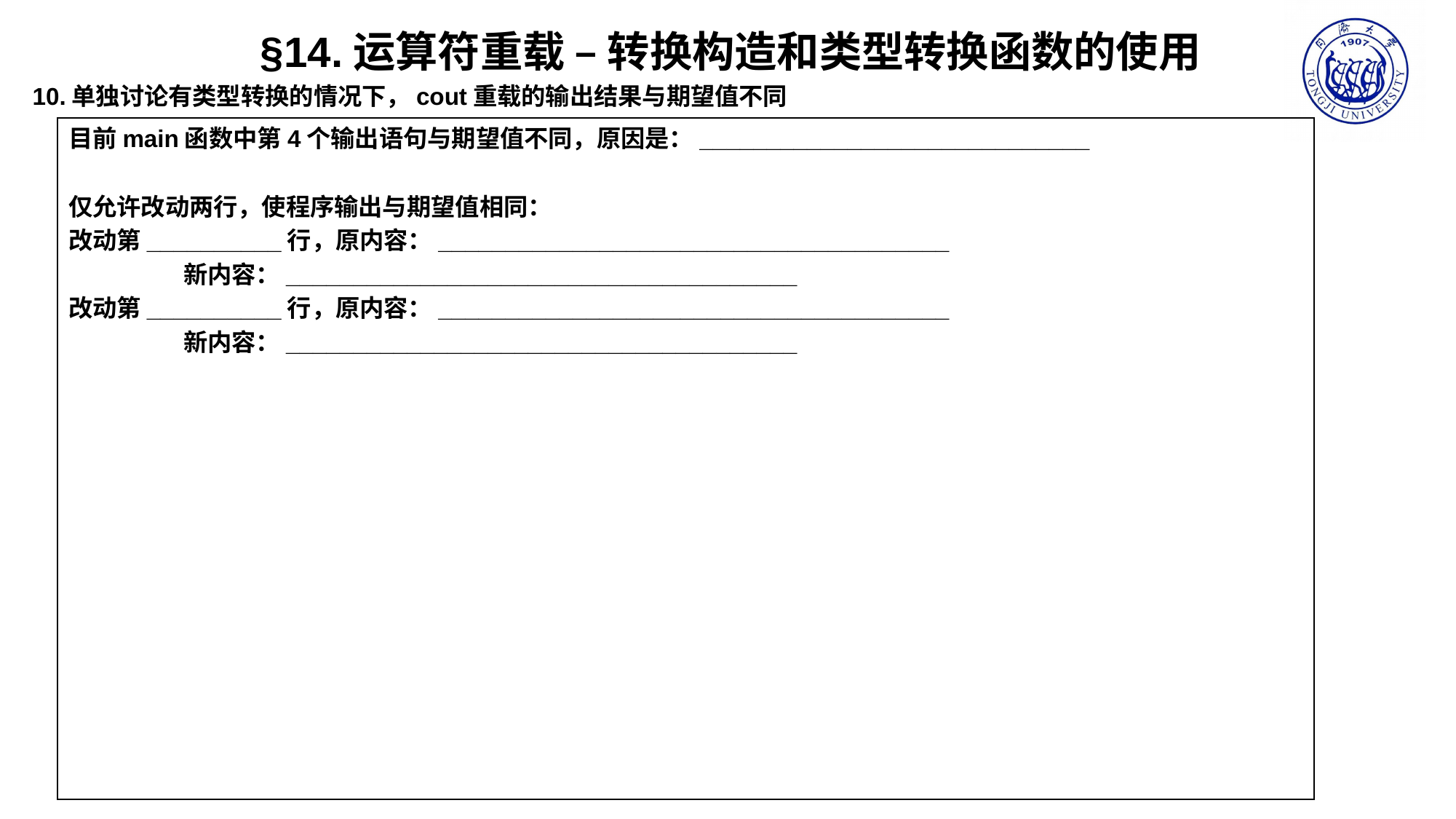

§14.运算符重载 – 转换构造和类型转换函数的使用
10.单独讨论有类型转换的情况下，cout重载的输出结果与期望值不同
目前main函数中第4个输出语句与期望值不同，原因是：_____________________________

仅允许改动两行，使程序输出与期望值相同：
改动第__________行，原内容：______________________________________
                    新内容：______________________________________
改动第__________行，原内容：______________________________________
                    新内容：______________________________________